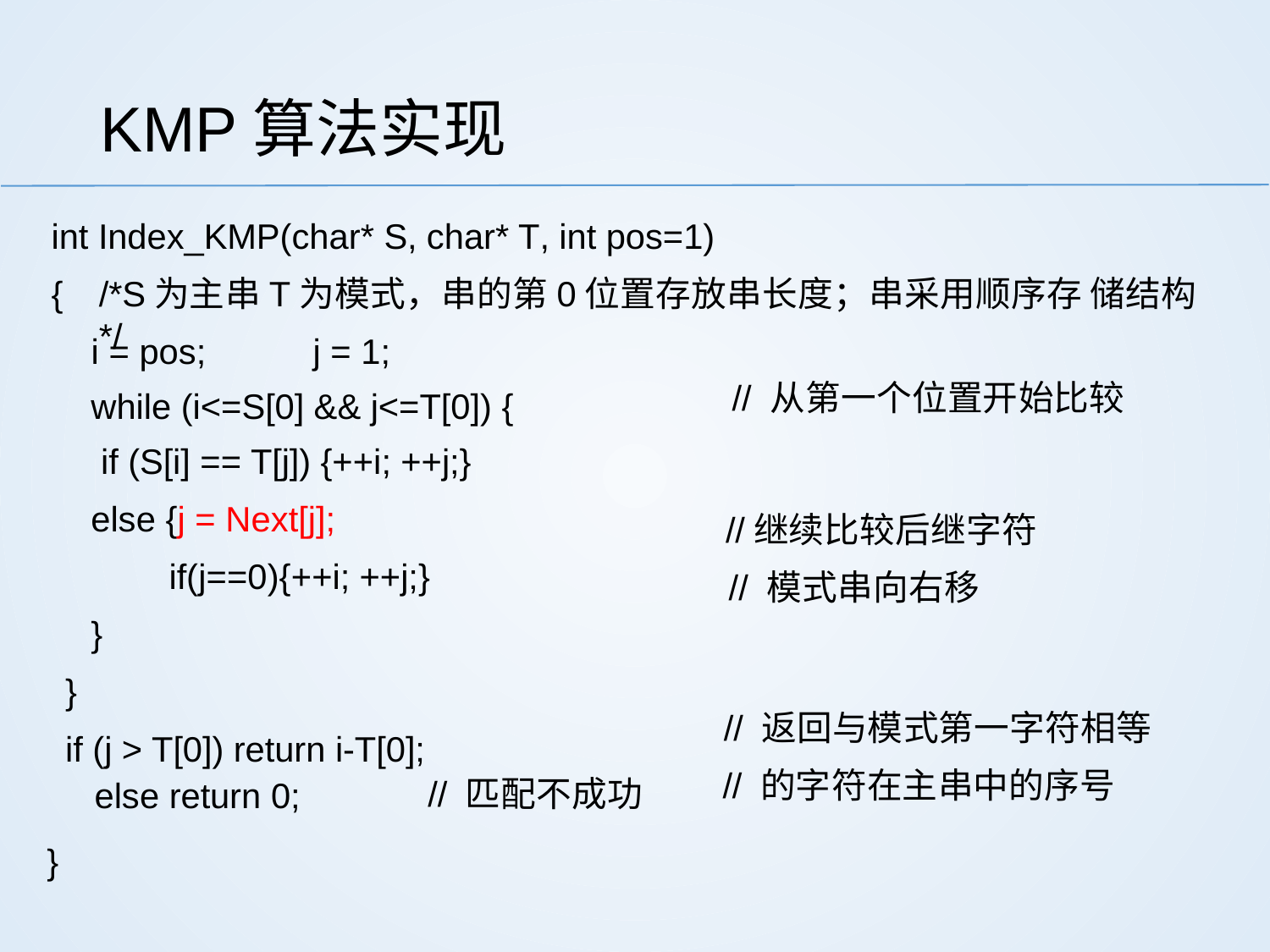

# KMP算法实现
int Index_KMP(char* S, char* T, int pos=1)
{	/*S为主串T为模式，串的第0位置存放串长度；串采用顺序存 储结构*/
i = pos;	j = 1;
while (i<=S[0] && j<=T[0]) {
 if (S[i] == T[j]) {++i; ++j;}
else {j = Next[j];
        if(j==0){++i; ++j;}
}
}
if (j > T[0]) return i-T[0];
// 从第一个位置开始比较
//继续比较后继字符
// 模式串向右移
// 返回与模式第一字符相等
// 的字符在主串中的序号
// 匹配不成功
else return 0;
}